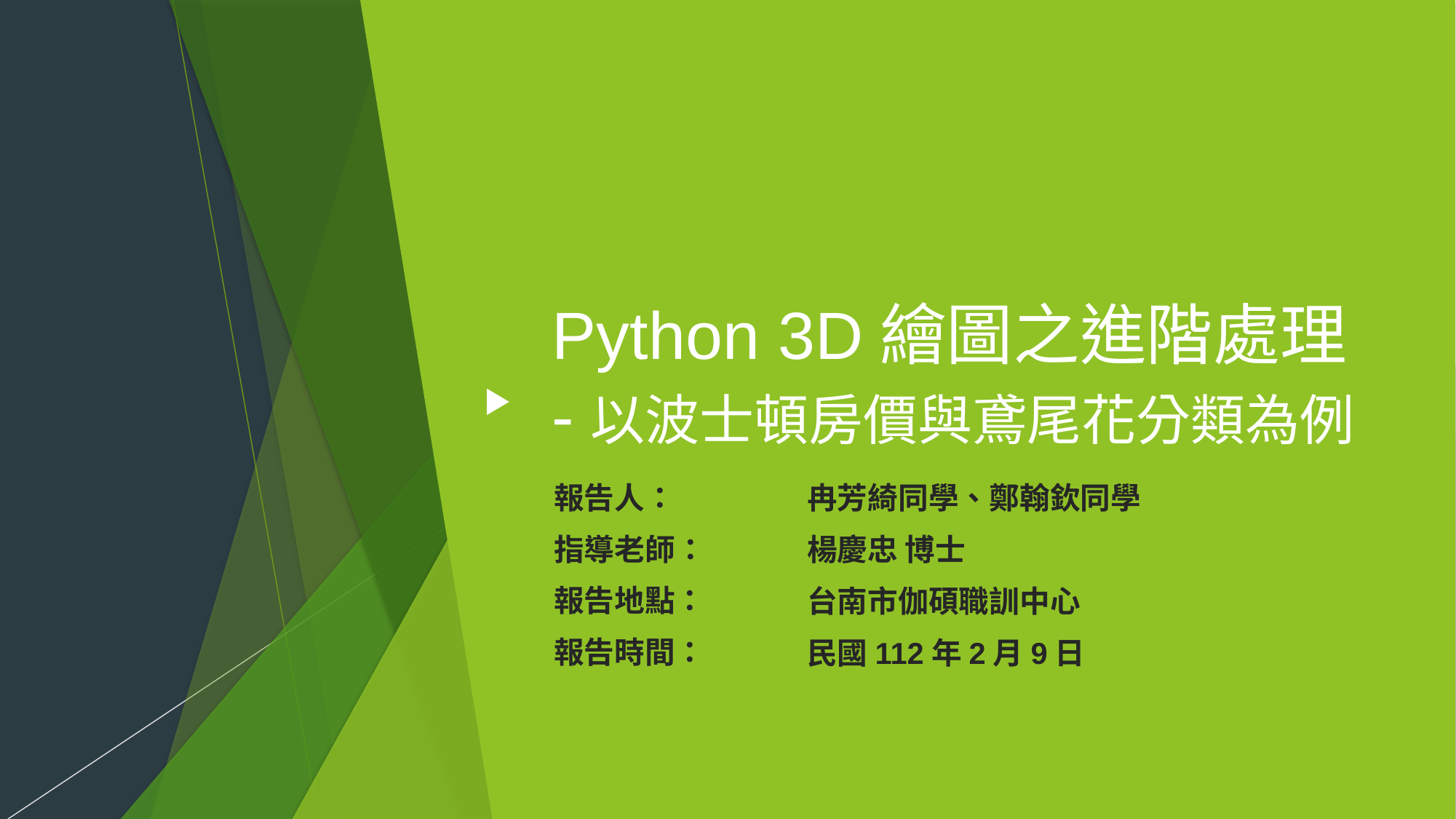

# Python 3D繪圖之進階處理 -以波士頓房價與鳶尾花分類為例

報告人：
指導老師：
報告地點：
報告時間：

冉芳綺同學、鄭翰欽同學
楊慶忠 博士
台南市伽碩職訓中心
民國112年2月9日